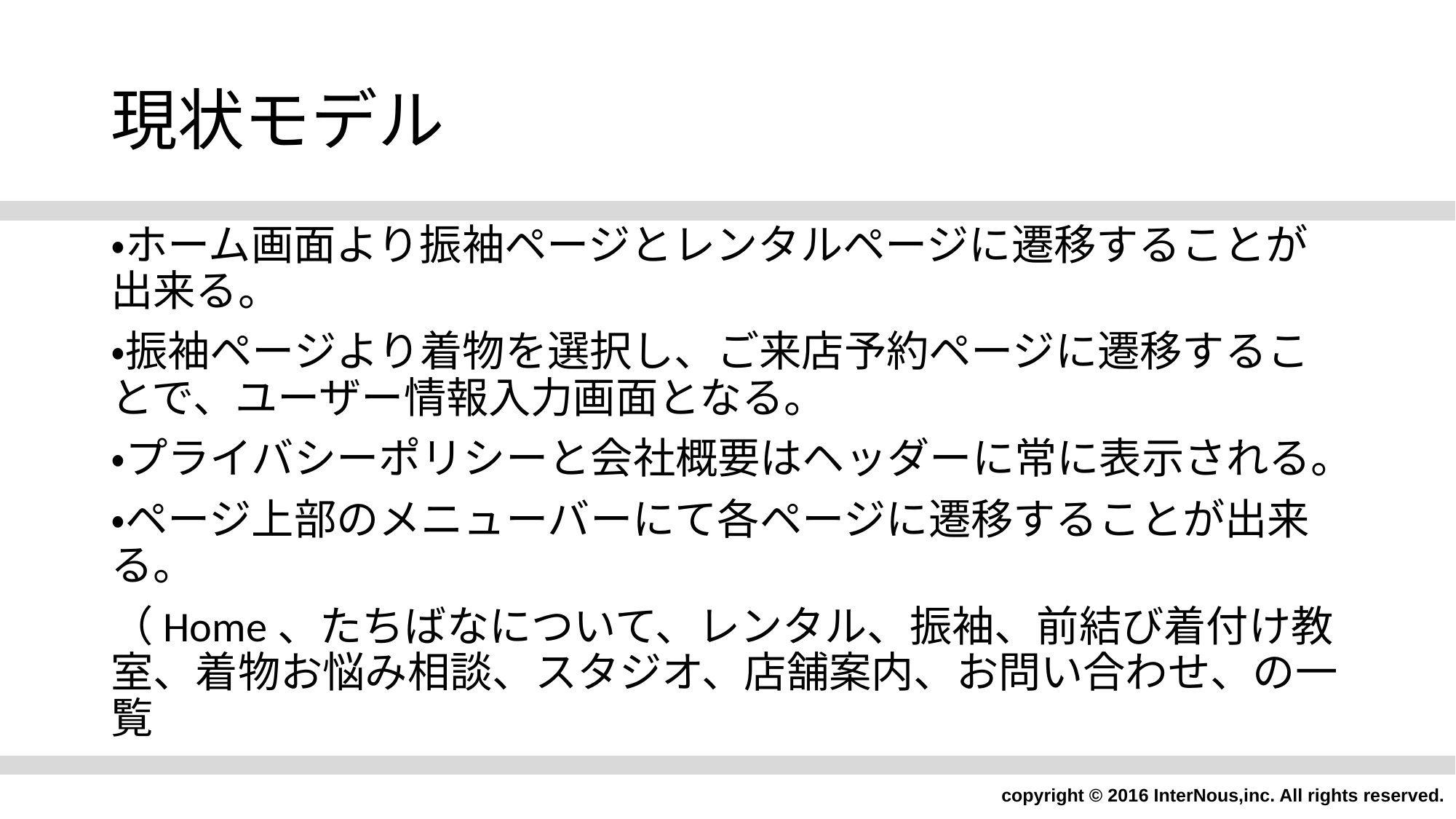

# 現状モデル

・ホーム画面より振袖ページとレンタルページに遷移することが出来る。
・振袖ページより着物を選択し、ご来店予約ページに遷移することで、ユーザー情報入力画面となる。
・プライバシーポリシーと会社概要はヘッダーに常に表示される。
・ページ上部のメニューバーにて各ページに遷移することが出来る。
（Home、たちばなについて、レンタル、振袖、前結び着付け教室、着物お悩み相談、スタジオ、店舗案内、お問い合わせ、の一覧

copyright © 2016 InterNous,inc. All rights reserved.